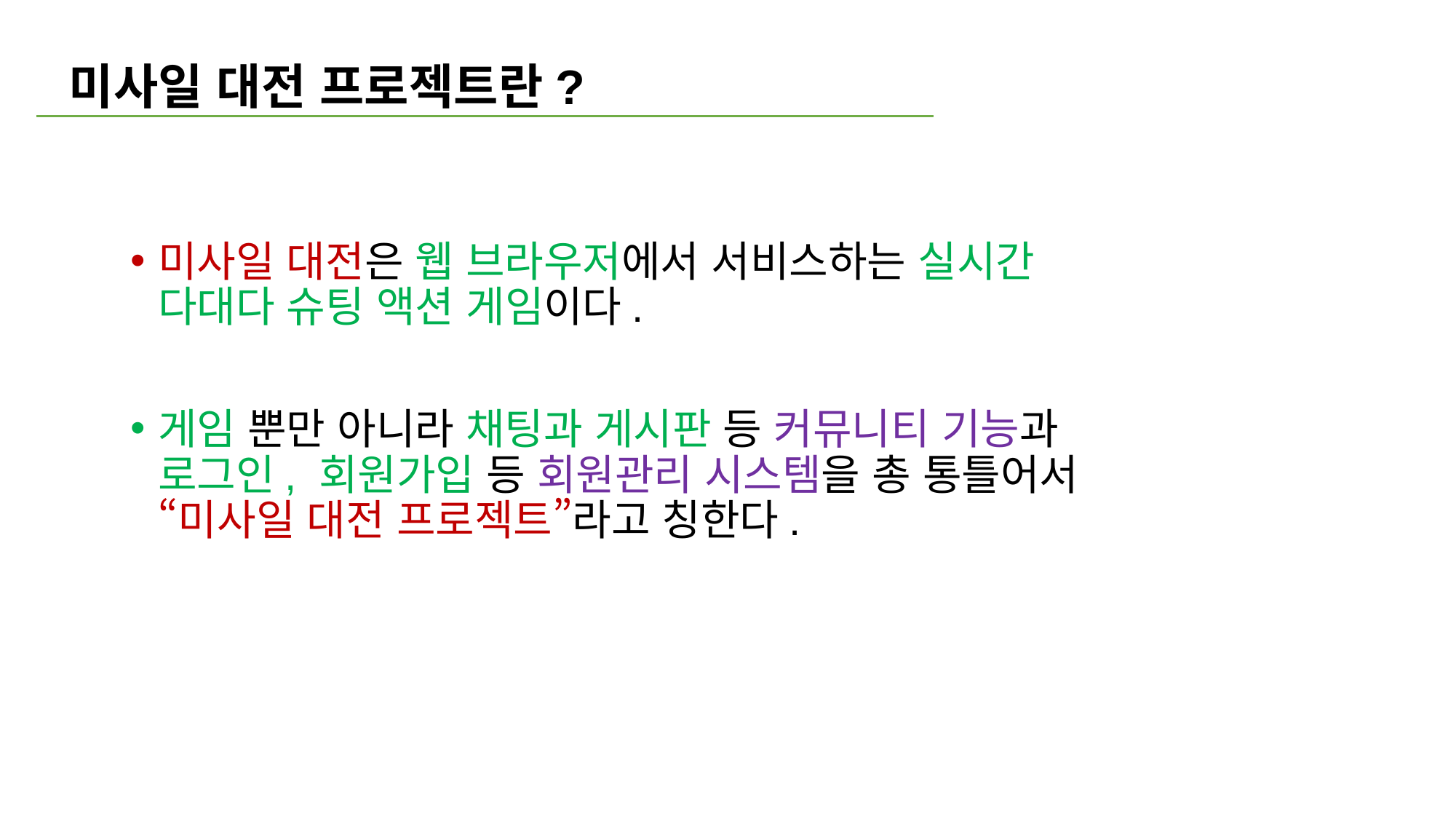

미사일 대전 프로젝트란?

미사일 대전은 웹 브라우저에서 서비스하는 실시간 다대다 슈팅 액션 게임이다.

게임 뿐만 아니라 채팅과 게시판 등 커뮤니티 기능과 로그인, 회원가입 등 회원관리 시스템을 총 통틀어서 “미사일 대전 프로젝트”라고 칭한다.